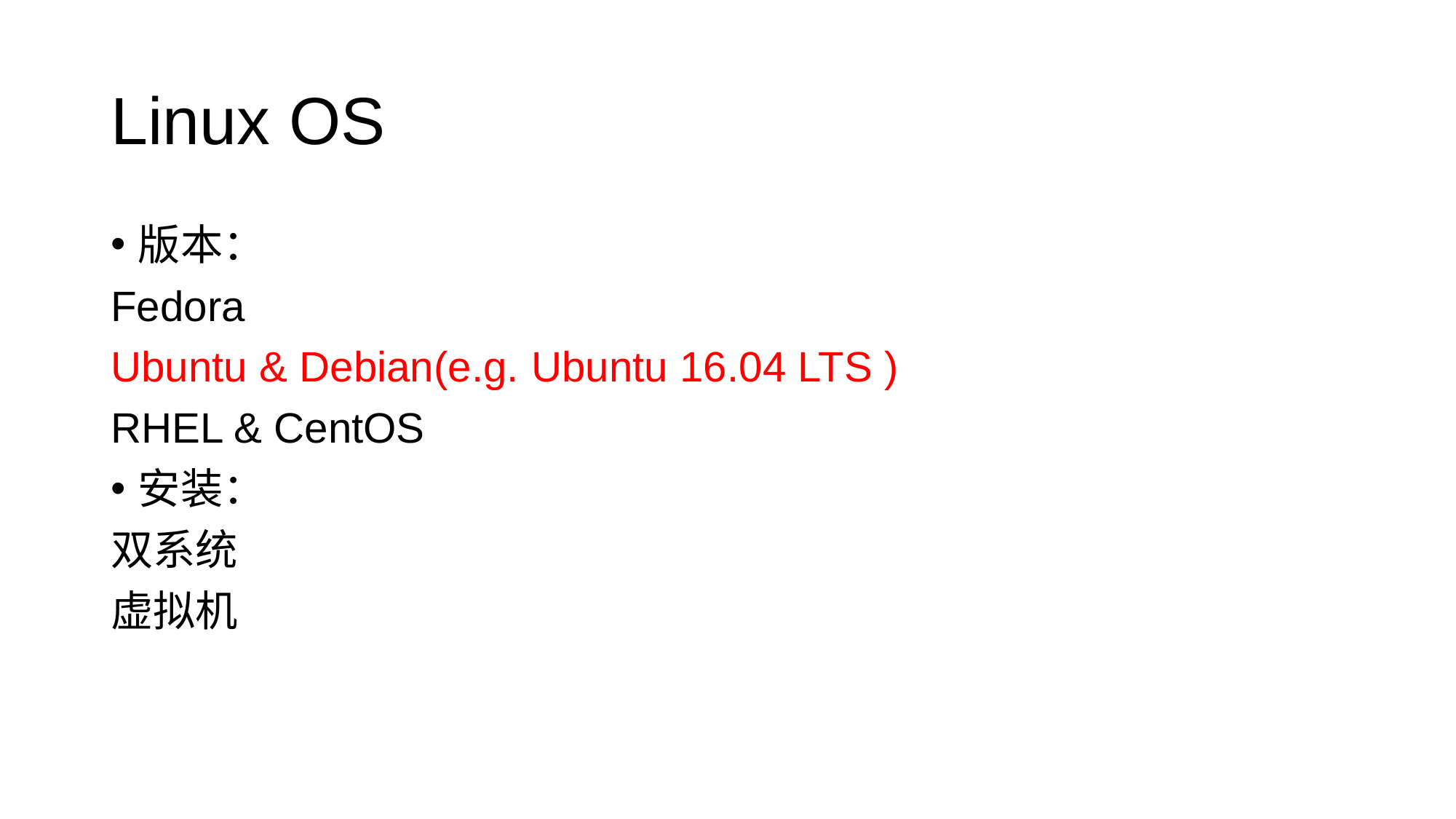

# Linux OS
版本：
Fedora
Ubuntu & Debian(e.g. Ubuntu 16.04 LTS )
RHEL & CentOS
安装：
双系统
虚拟机